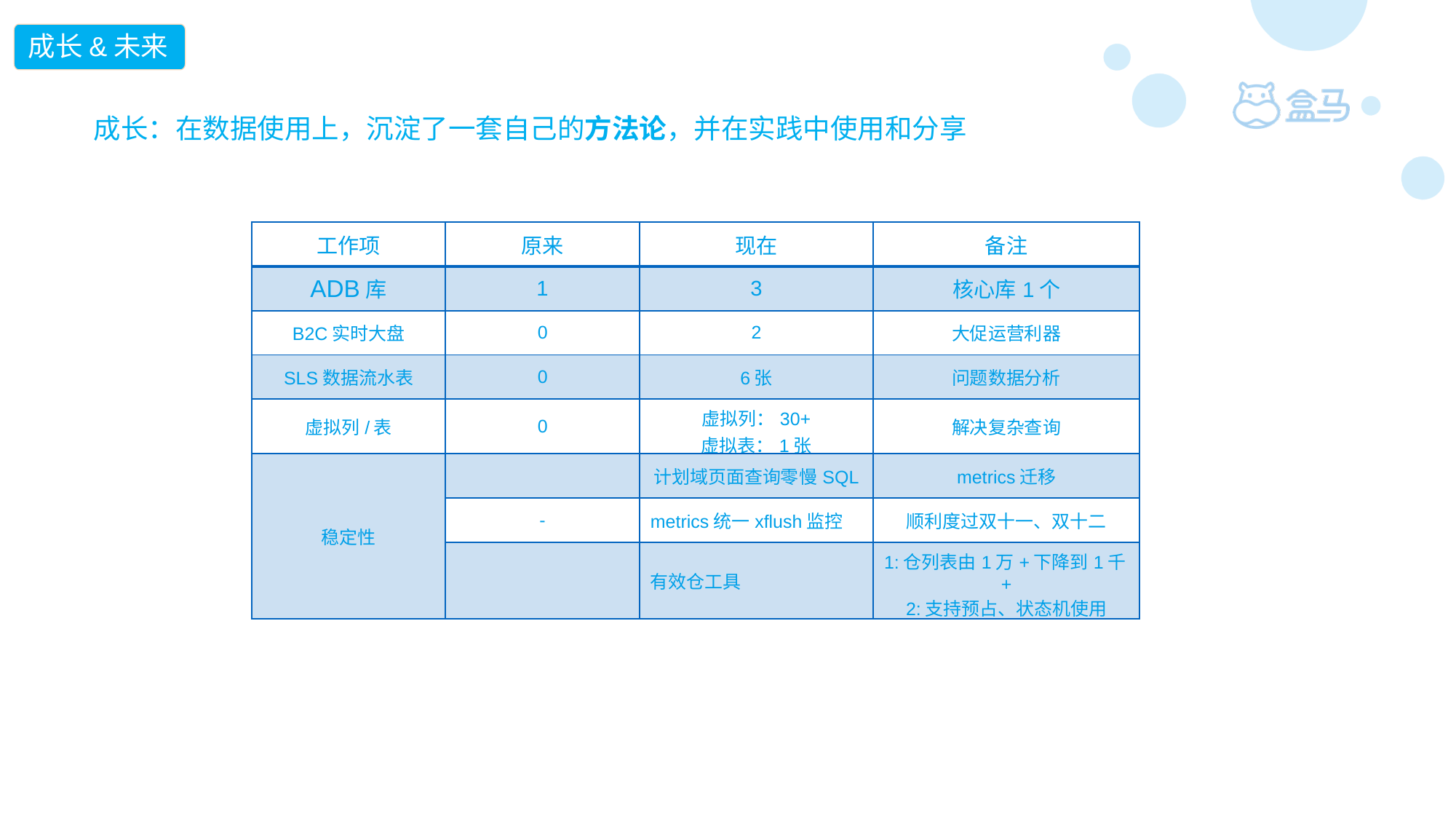

Metrics能力提升

成长&未来
成长：在数据使用上，沉淀了一套自己的方法论，并在实践中使用和分享
| 工作项 | 原来 | 现在 | 备注 |
| --- | --- | --- | --- |
| ADB库 | 1 | 3 | 核心库1个 |
| B2C实时大盘 | 0 | 2 | 大促运营利器 |
| SLS数据流水表 | 0 | 6张 | 问题数据分析 |
| 虚拟列/表 | 0 | 虚拟列：30+ 虚拟表：1张 | 解决复杂查询 |
| 稳定性 |  | 计划域页面查询零慢SQL | metrics迁移 |
|  | - | metrics统一xflush监控 | 顺利度过双十一、双十二 |
|  |  | 有效仓工具 | 1:仓列表由1万+下降到1千+ 2:支持预占、状态机使用 |